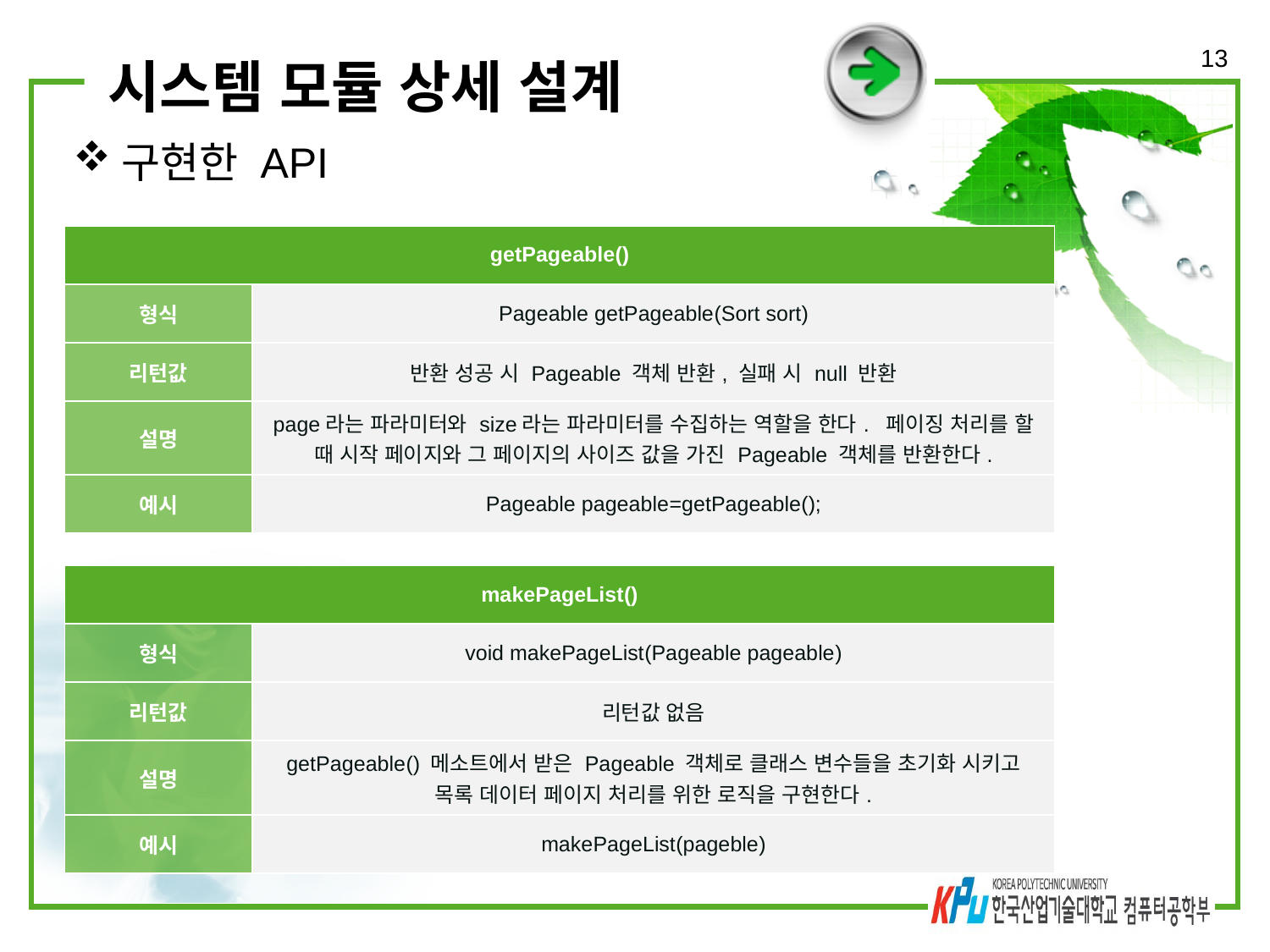

13
# 시스템 모듈 상세 설계
구현한 API
| getPageable() | Pageable pageable=getPageable(); |
| --- | --- |
| 형식 | Pageable getPageable(Sort sort) |
| 리턴값 | 반환 성공 시 Pageable 객체 반환, 실패 시 null 반환 |
| 설명 | page라는 파라미터와 size라는 파라미터를 수집하는 역할을 한다. 페이징 처리를 할 때 시작 페이지와 그 페이지의 사이즈 값을 가진 Pageable 객체를 반환한다. |
| 예시 | Pageable pageable=getPageable(); |
| makePageList() | makePageList(pageble) |
| --- | --- |
| 형식 | void makePageList(Pageable pageable) |
| 리턴값 | 리턴값 없음 |
| 설명 | getPageable() 메소트에서 받은 Pageable 객체로 클래스 변수들을 초기화 시키고 목록 데이터 페이지 처리를 위한 로직을 구현한다. |
| 예시 | makePageList(pageble) |